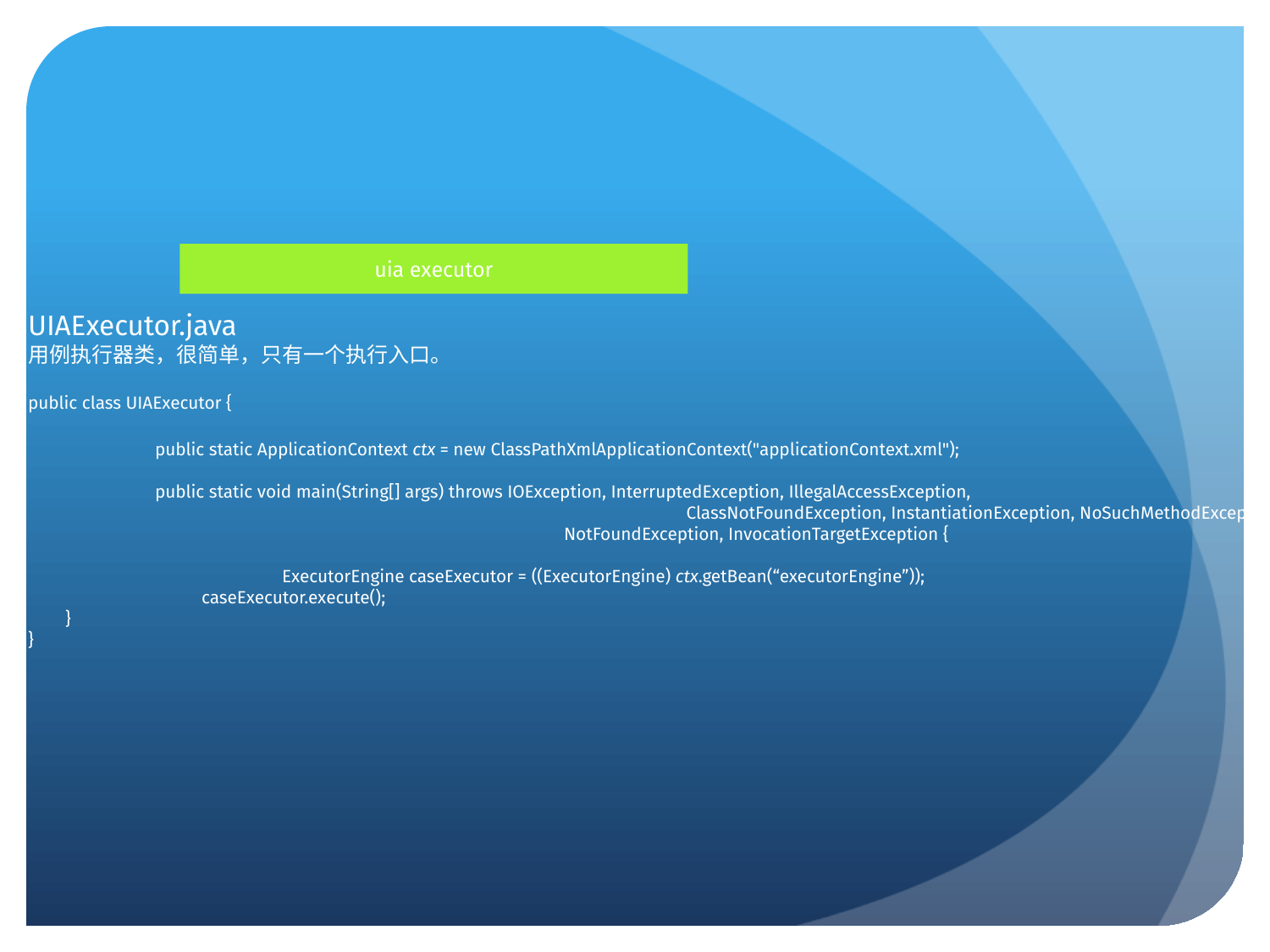

uia executor
UIAExecutor.java
用例执行器类，很简单，只有一个执行入口。

public class UIAExecutor {

	public static ApplicationContext ctx = new ClassPathXmlApplicationContext("applicationContext.xml");
	public static void main(String[] args) throws IOException, InterruptedException, IllegalAccessException,
					     ClassNotFoundException, InstantiationException, NoSuchMethodException,
         				      NotFoundException, InvocationTargetException {
   		ExecutorEngine caseExecutor = ((ExecutorEngine) ctx.getBean(“executorEngine”));
   	          caseExecutor.execute();
        }
}